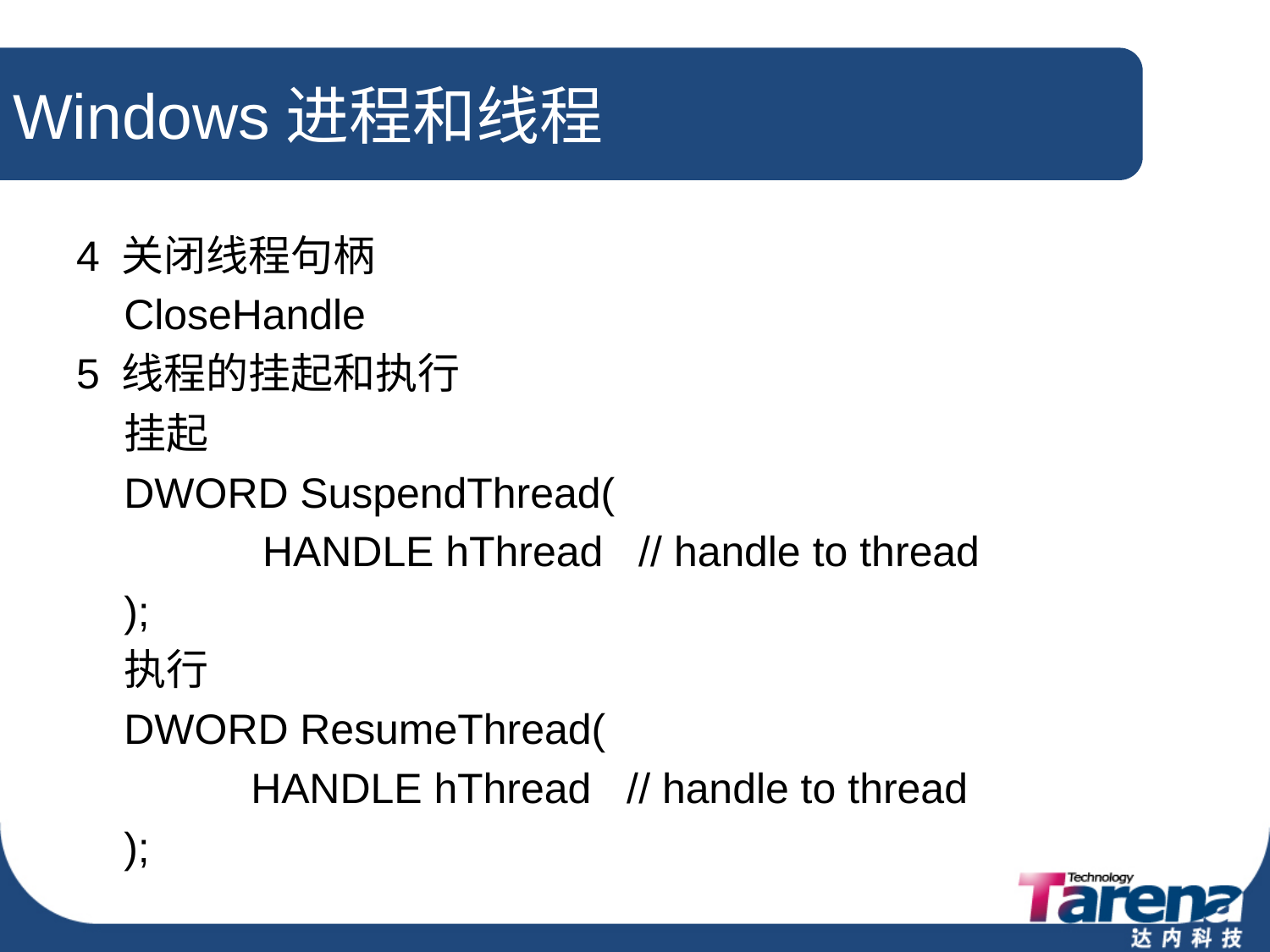

# Windows进程和线程
4 关闭线程句柄
	CloseHandle
5 线程的挂起和执行
	挂起
	DWORD SuspendThread(
		 HANDLE hThread   // handle to thread
	);
	执行
	DWORD ResumeThread(
		HANDLE hThread   // handle to thread
	);